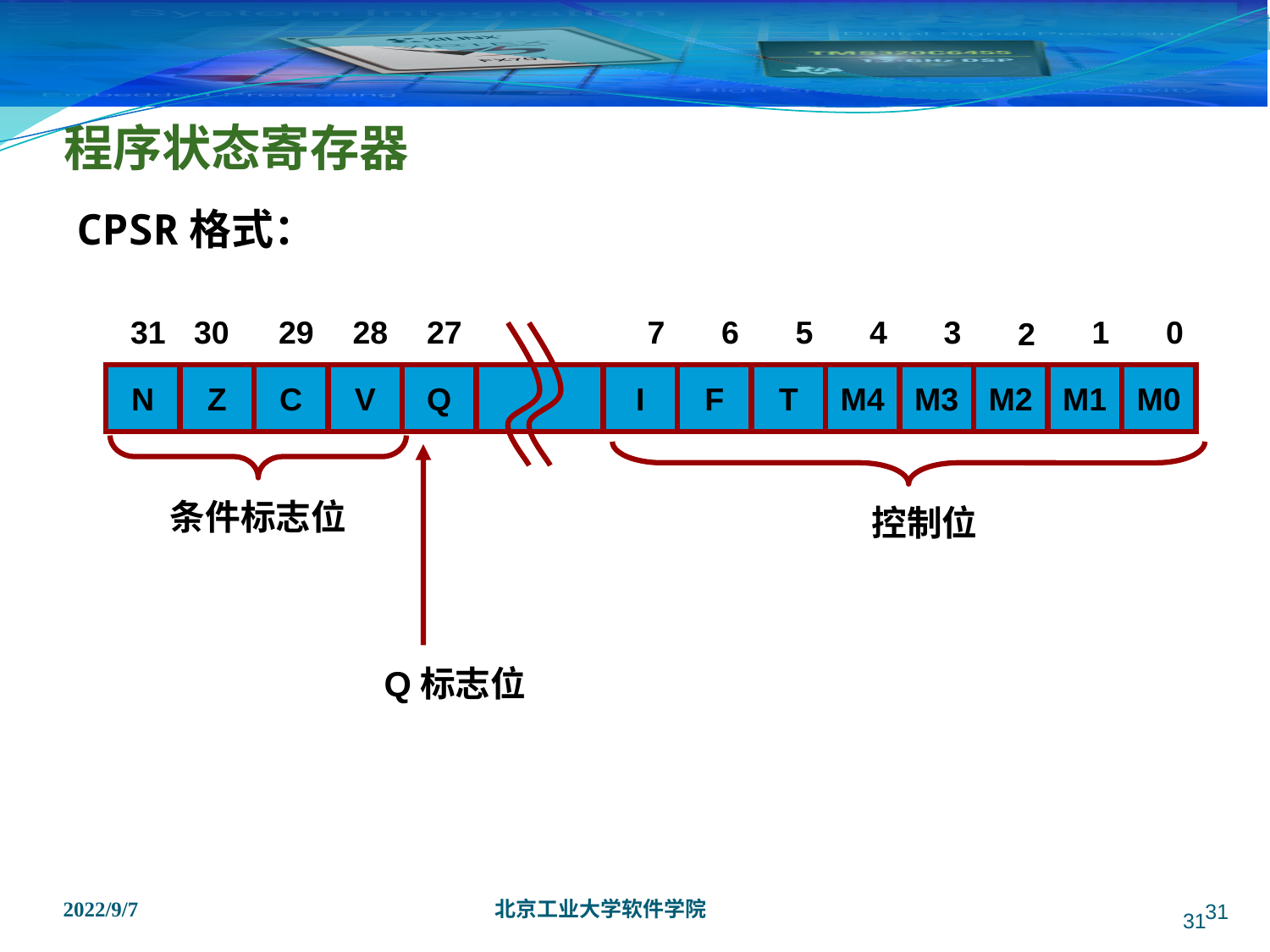

# 程序状态寄存器
CPSR格式：
31
30
29
28
27
7
6
5
4
3
1
0
2

N
Z
C
V
Q

I
F
T
M4
M3
M2
M1
M0

条件标志位

控制位

Q标志位
31